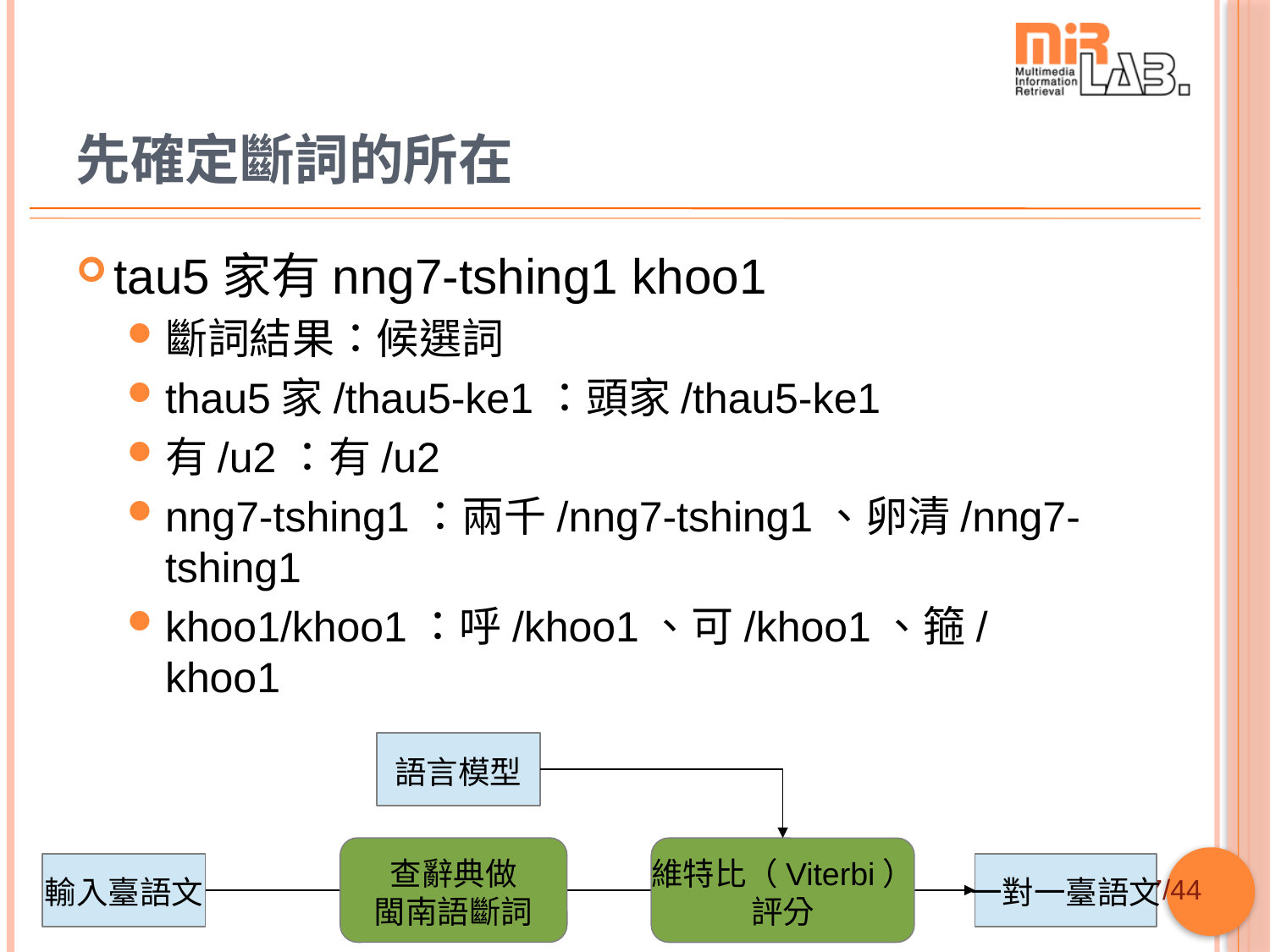

# 先確定斷詞的所在
tau5家有nng7-tshing1 khoo1
斷詞結果：候選詞
thau5家/thau5-ke1：頭家/thau5-ke1
有/u2：有/u2
nng7-tshing1：兩千/nng7-tshing1、卵清/nng7-tshing1
khoo1/khoo1：呼/khoo1、可/khoo1、箍/khoo1
語言模型
查辭典做
閩南語斷詞
維特比（Viterbi）
評分
輸入臺語文
一對一臺語文